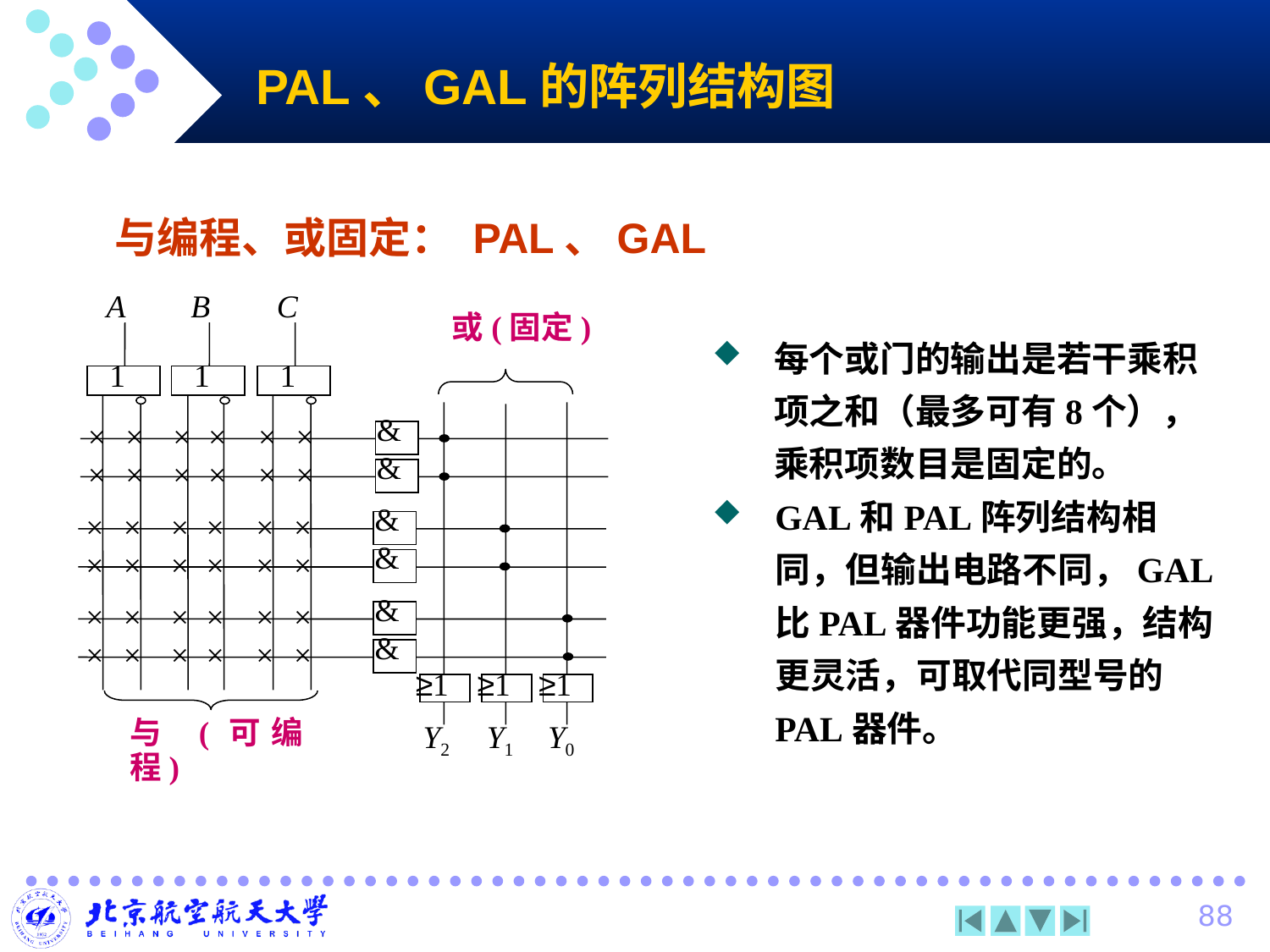

# PAL、GAL的阵列结构图
与编程、或固定： PAL、GAL
A
B
C

1
1
1

或(固定)

≥1

≥1

≥1

Y2
Y1
Y0
&

×
×
×
×
×
×
&

×
×
×
×
×
×

&

×
×
×
×
×
×
&

×
×
×
×
×
×

&

×
×
×
×
×
×
&

×
×
×
×
×
×

与 (可编程)

每个或门的输出是若干乘积项之和（最多可有8个），乘积项数目是固定的。
GAL和PAL阵列结构相同，但输出电路不同，GAL比PAL器件功能更强，结构更灵活，可取代同型号的PAL器件。

88